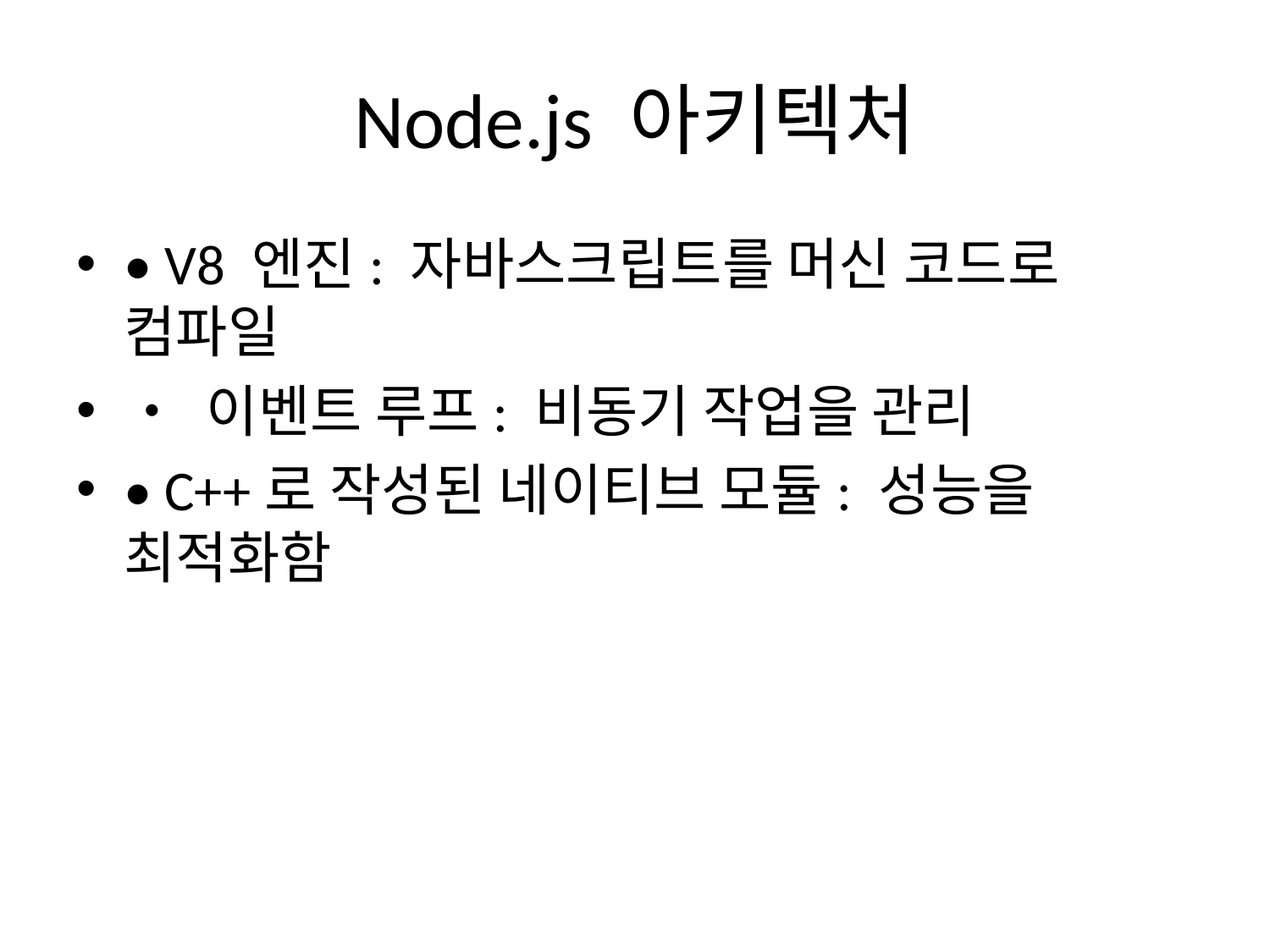

# Node.js 아키텍처
• V8 엔진: 자바스크립트를 머신 코드로 컴파일
• 이벤트 루프: 비동기 작업을 관리
• C++로 작성된 네이티브 모듈: 성능을 최적화함